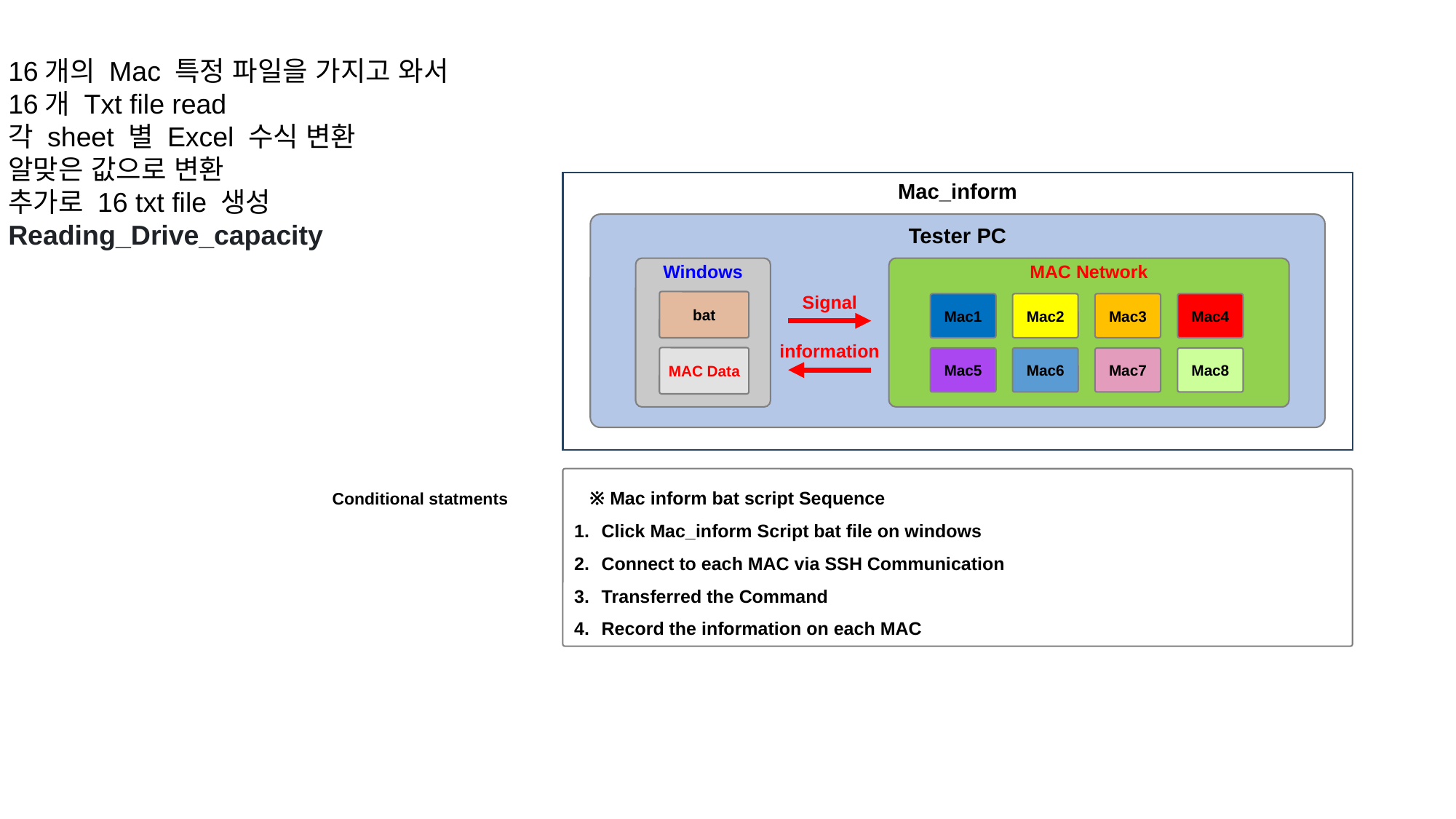

16개의 Mac 특정 파일을 가지고 와서
16개 Txt file read
각 sheet 별 Excel 수식 변환
알맞은 값으로 변환
추가로 16 txt file 생성
Reading_Drive_capacity
Mac_inform
Tester PC
Windows
MAC Network
Signal
bat
Mac1
Mac2
Mac3
Mac4
information
MAC Data
Mac5
Mac6
Mac7
Mac8
   ※ Mac inform bat script Sequence
Click Mac_inform Script bat file on windows
Connect to each MAC via SSH Communication
Transferred the Command
Record the information on each MAC
Conditional statments